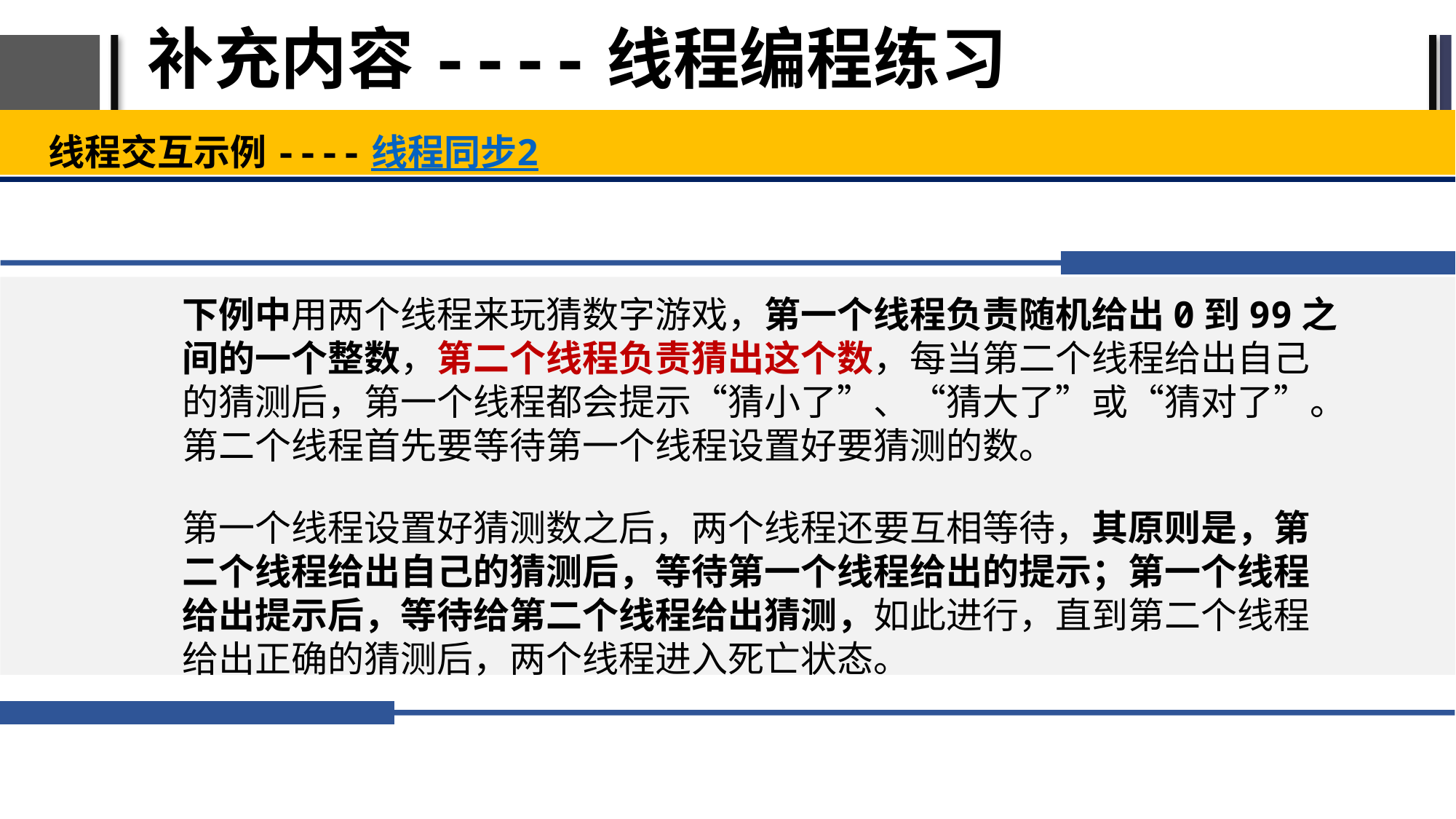

# 补充内容----线程编程练习

线程交互示例----线程同步2

下例中用两个线程来玩猜数字游戏，第一个线程负责随机给出0到99之间的一个整数，第二个线程负责猜出这个数，每当第二个线程给出自己的猜测后，第一个线程都会提示“猜小了”、“猜大了”或“猜对了”。第二个线程首先要等待第一个线程设置好要猜测的数。
第一个线程设置好猜测数之后，两个线程还要互相等待，其原则是，第二个线程给出自己的猜测后，等待第一个线程给出的提示；第一个线程给出提示后，等待给第二个线程给出猜测，如此进行，直到第二个线程给出正确的猜测后，两个线程进入死亡状态。